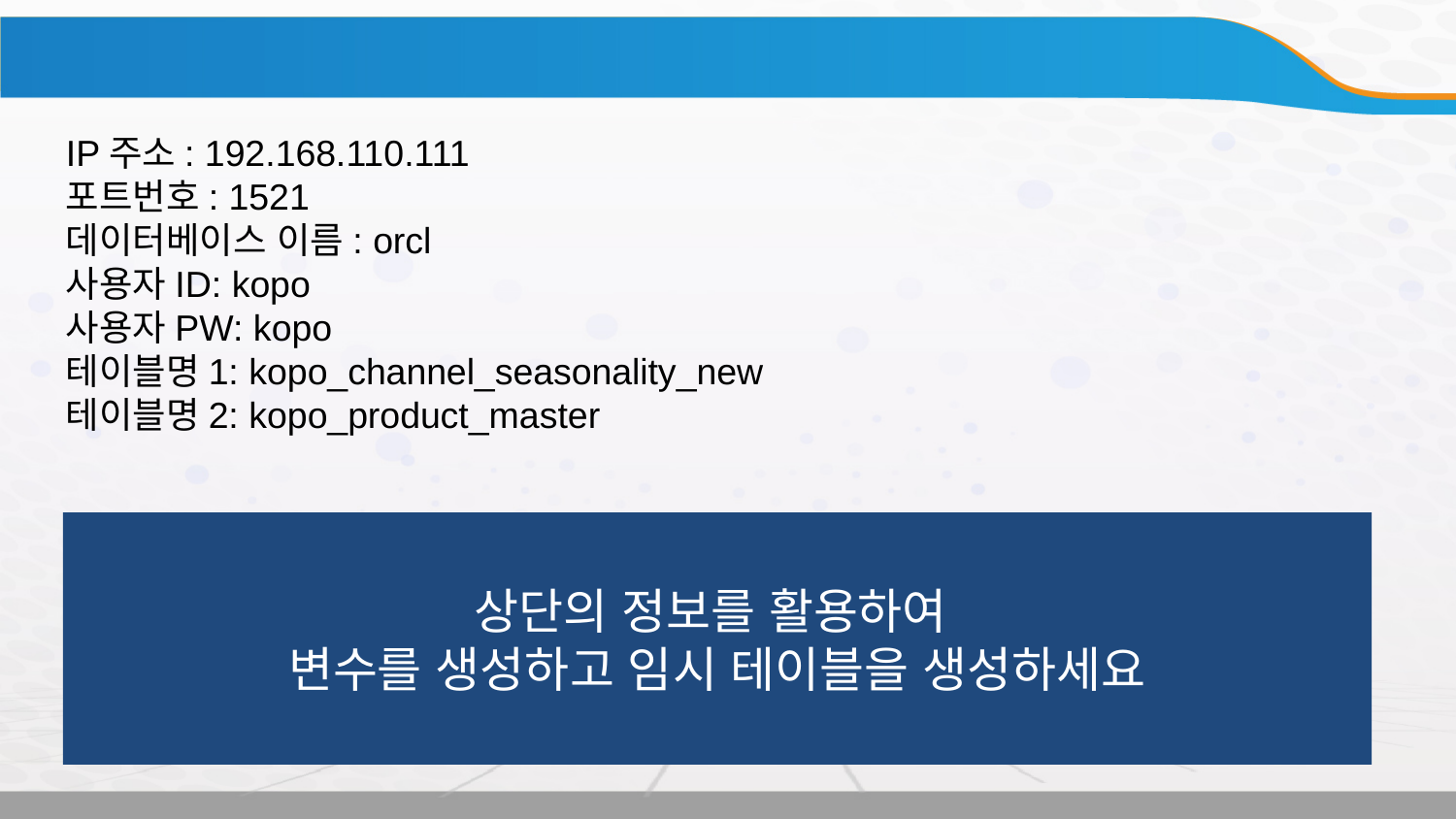

실습..
IP주소: 192.168.110.111
포트번호: 1521
데이터베이스 이름: orcl
사용자ID: kopo
사용자PW: kopo
테이블명1: kopo_channel_seasonality_new
테이블명2: kopo_product_master
상단의 정보를 활용하여
변수를 생성하고 임시 테이블을 생성하세요